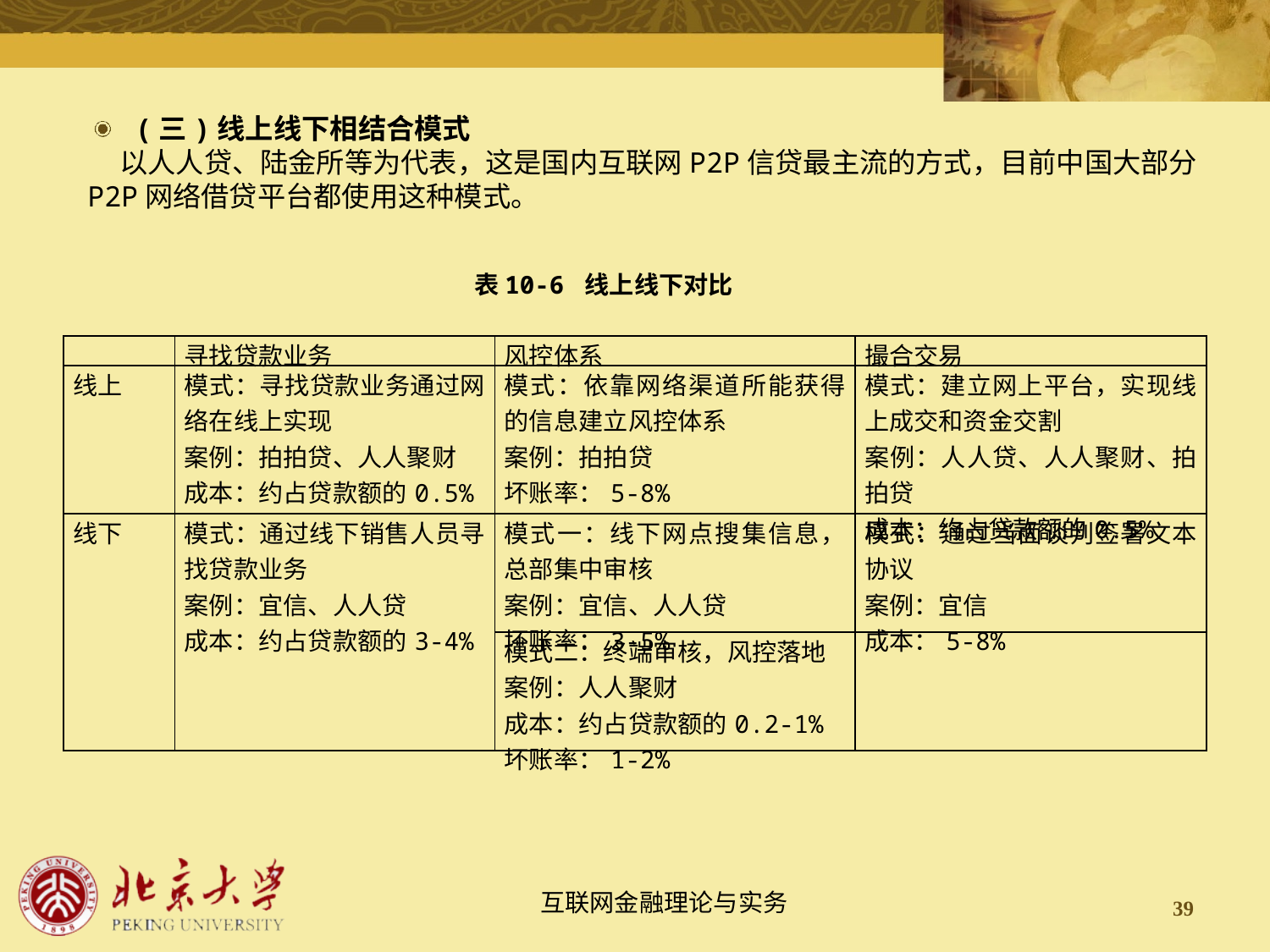

(三)线上线下相结合模式
    以人人贷、陆金所等为代表，这是国内互联网P2P信贷最主流的方式，目前中国大部分P2P网络借贷平台都使用这种模式。
表10-6 线上线下对比
|  | 寻找贷款业务 | 风控体系 | 撮合交易 |
| --- | --- | --- | --- |
| 线上 | 模式：寻找贷款业务通过网络在线上实现 案例：拍拍贷、人人聚财 成本：约占贷款额的0.5% | 模式：依靠网络渠道所能获得的信息建立风控体系 案例：拍拍贷 坏账率：5-8% | 模式：建立网上平台，实现线上成交和资金交割 案例：人人贷、人人聚财、拍拍贷 成本：约占贷款额的0.5% |
| 线下 | 模式：通过线下销售人员寻找贷款业务 案例：宜信、人人贷 成本：约占贷款额的3-4% | 模式一：线下网点搜集信息，总部集中审核 案例：宜信、人人贷 坏账率：3-5% | 模式：通过当面谈判签署文本协议 案例：宜信 成本：5-8% |
|  |  | 模式二：终端审核，风控落地 案例：人人聚财 成本：约占贷款额的0.2-1% 坏账率：1-2% |  |
39